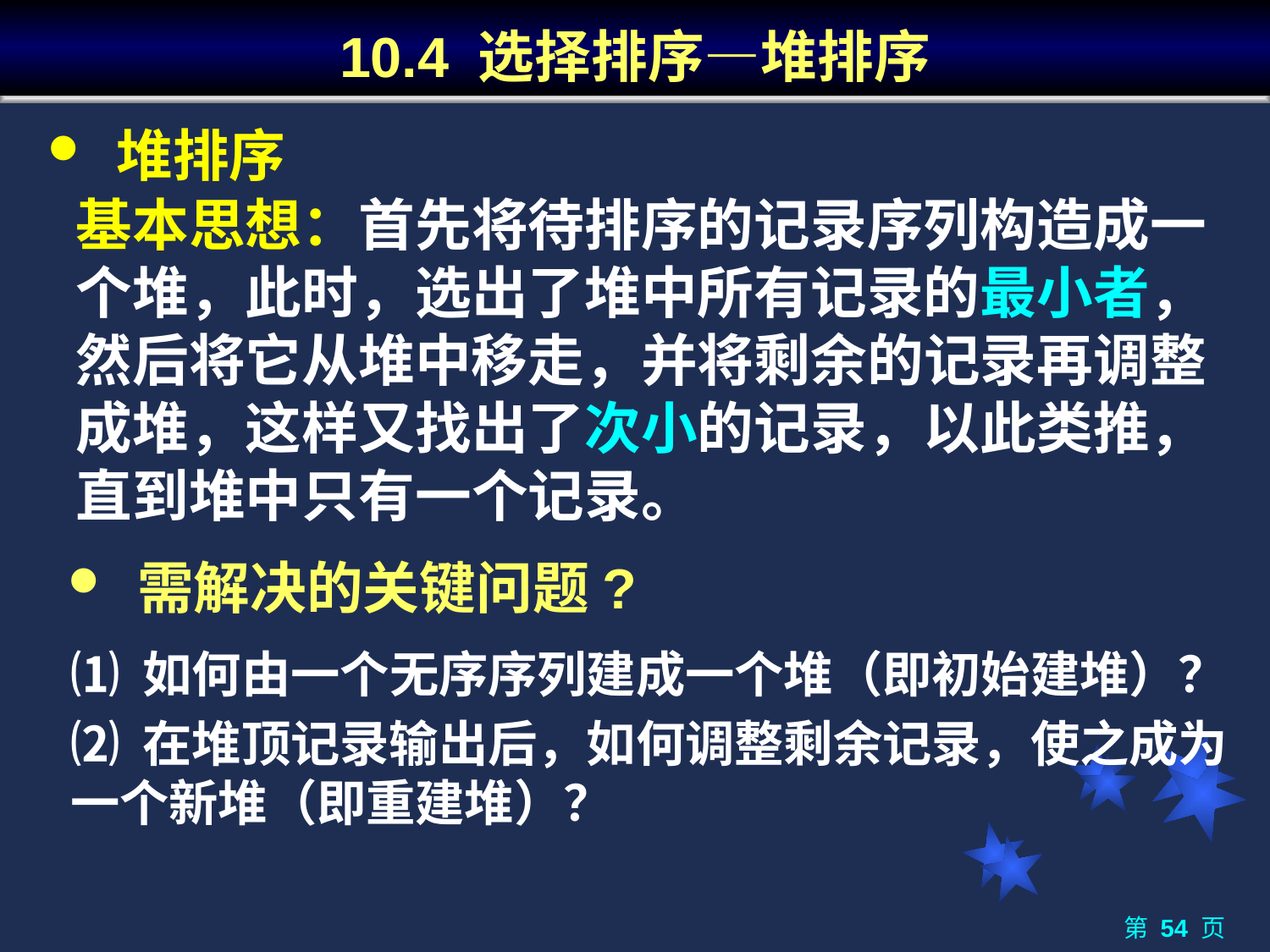

# 10.4 选择排序—堆排序
 堆排序
基本思想：首先将待排序的记录序列构造成一个堆，此时，选出了堆中所有记录的最小者，然后将它从堆中移走，并将剩余的记录再调整成堆，这样又找出了次小的记录，以此类推，直到堆中只有一个记录。
 需解决的关键问题?
⑴ 如何由一个无序序列建成一个堆（即初始建堆）？
⑵ 在堆顶记录输出后，如何调整剩余记录，使之成为一个新堆（即重建堆）？
第 54 页